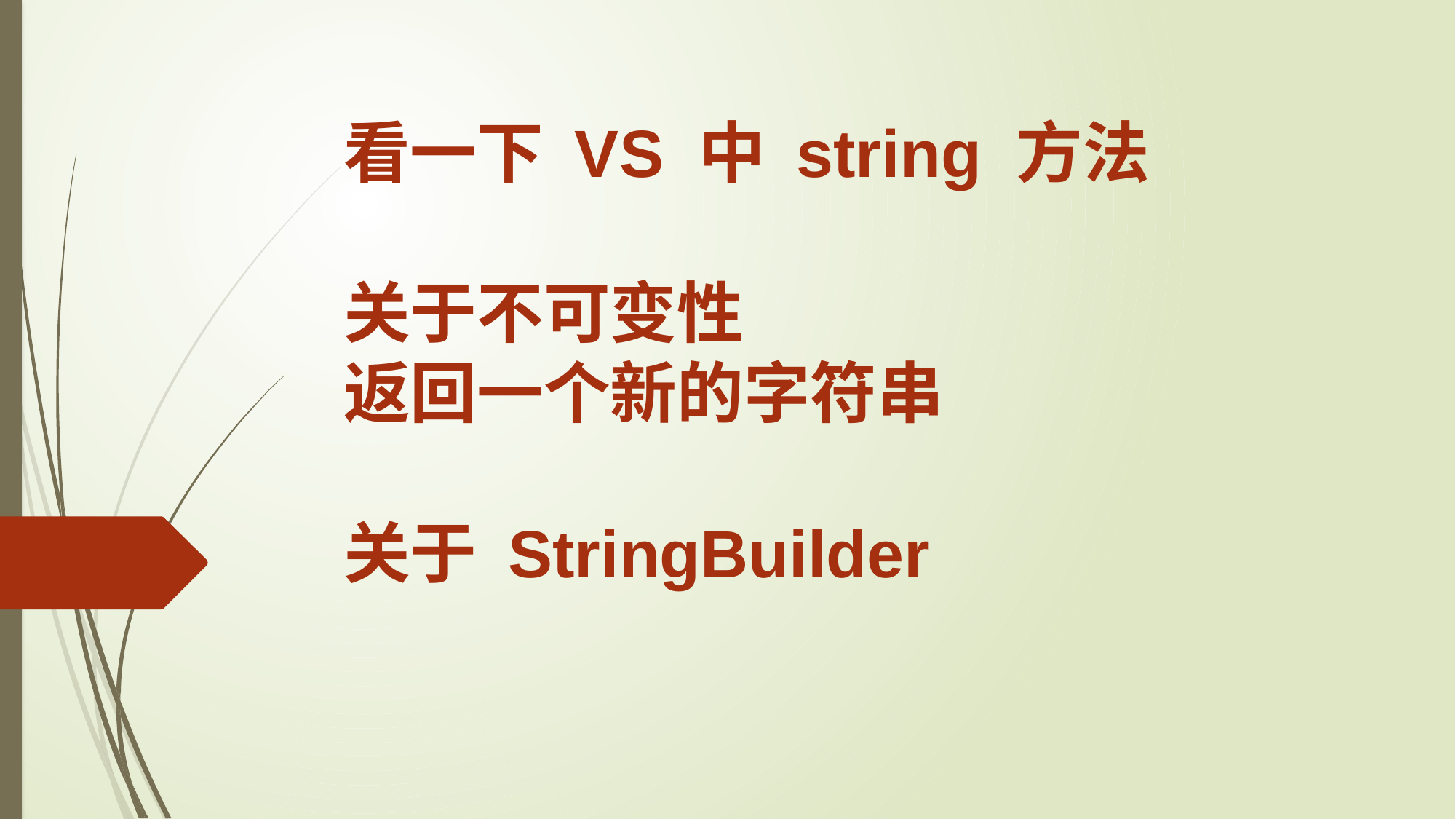

看一下 VS 中 string 方法

关于不可变性
返回一个新的字符串

关于 StringBuilder